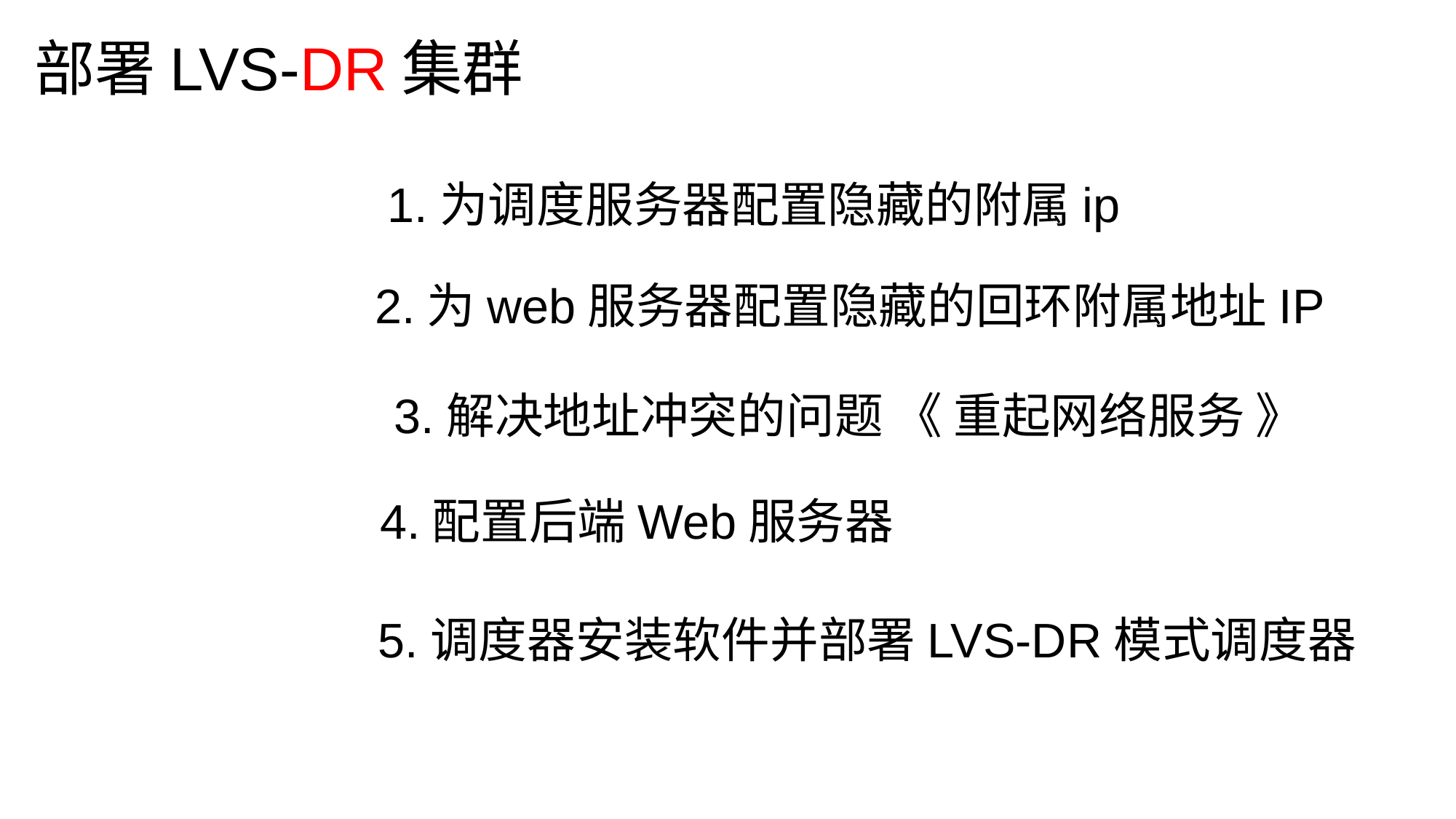

部署LVS-DR集群
1.为调度服务器配置隐藏的附属ip
2.为web服务器配置隐藏的回环附属地址IP
3.解决地址冲突的问题 《 重起网络服务 》
4.配置后端Web服务器
5.调度器安装软件并部署LVS-DR模式调度器